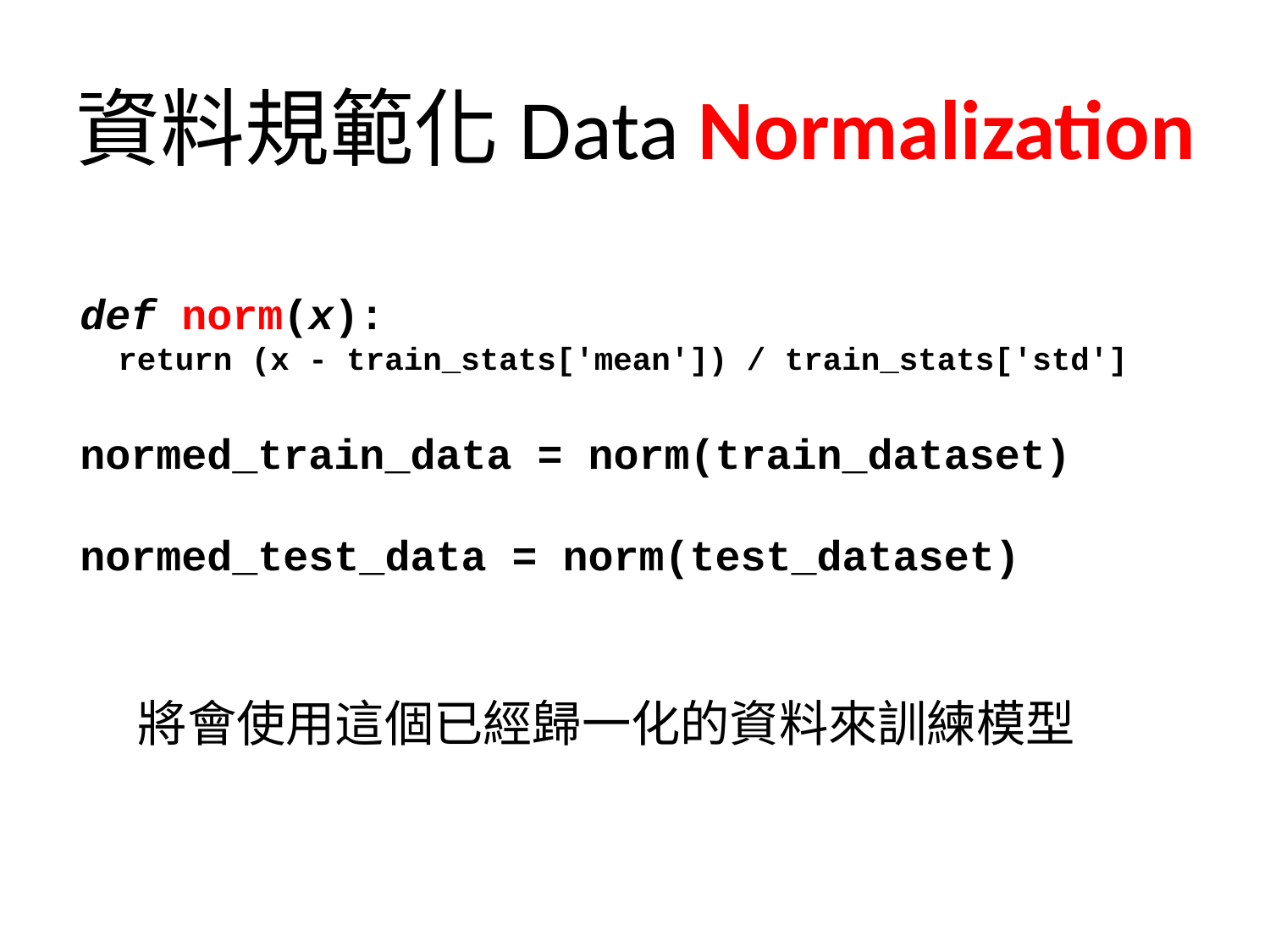

資料規範化Data Normalization
def norm(x):
  return (x - train_stats['mean']) / train_stats['std']

normed_train_data = norm(train_dataset)

normed_test_data = norm(test_dataset)
將會使用這個已經歸一化的資料來訓練模型